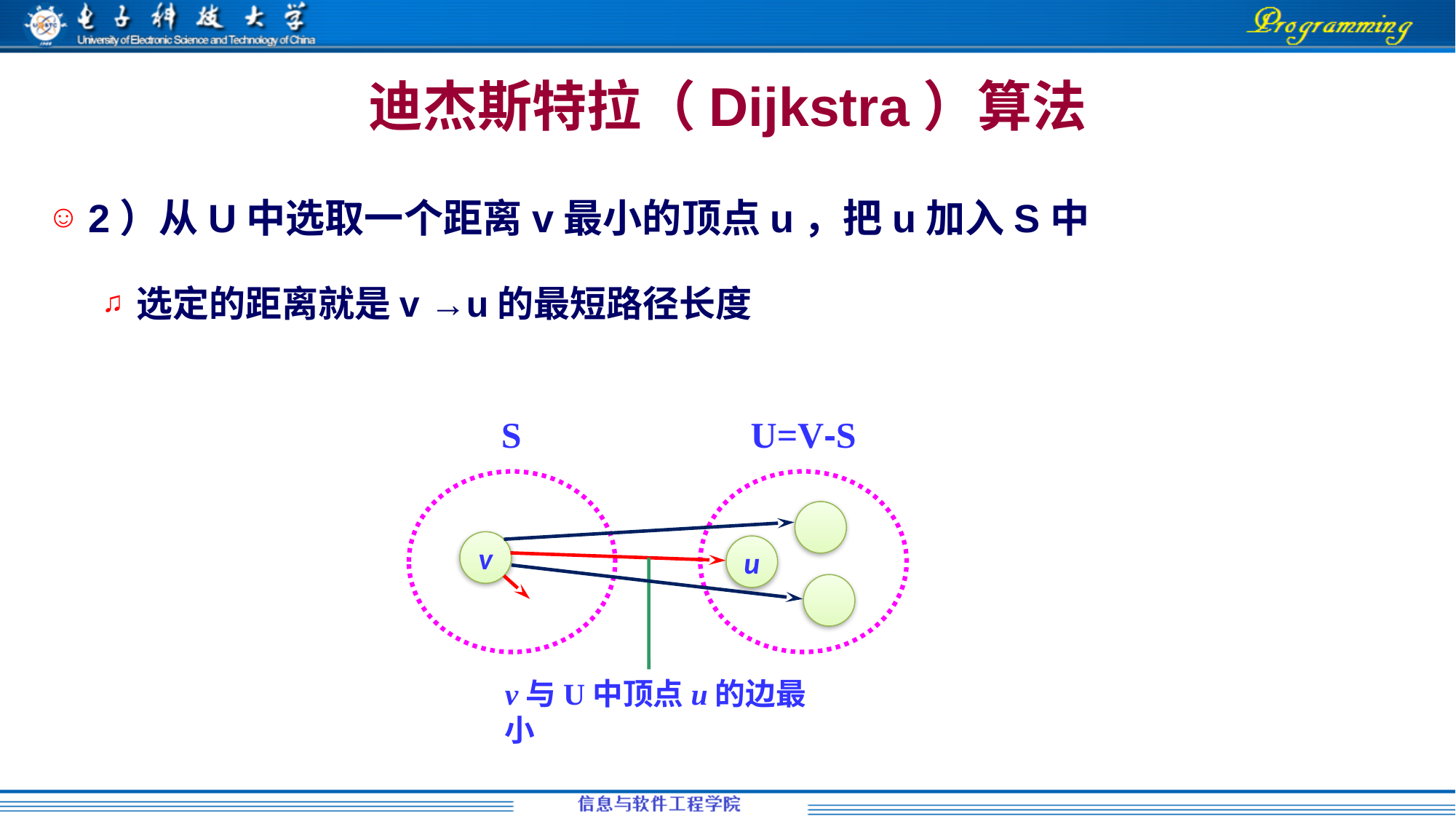

# 迪杰斯特拉（Dijkstra）算法
2）从U中选取一个距离v最小的顶点u，把u加入S中
选定的距离就是v →u的最短路径长度
S
U=V-S

v
u

v与U中顶点u的边最小